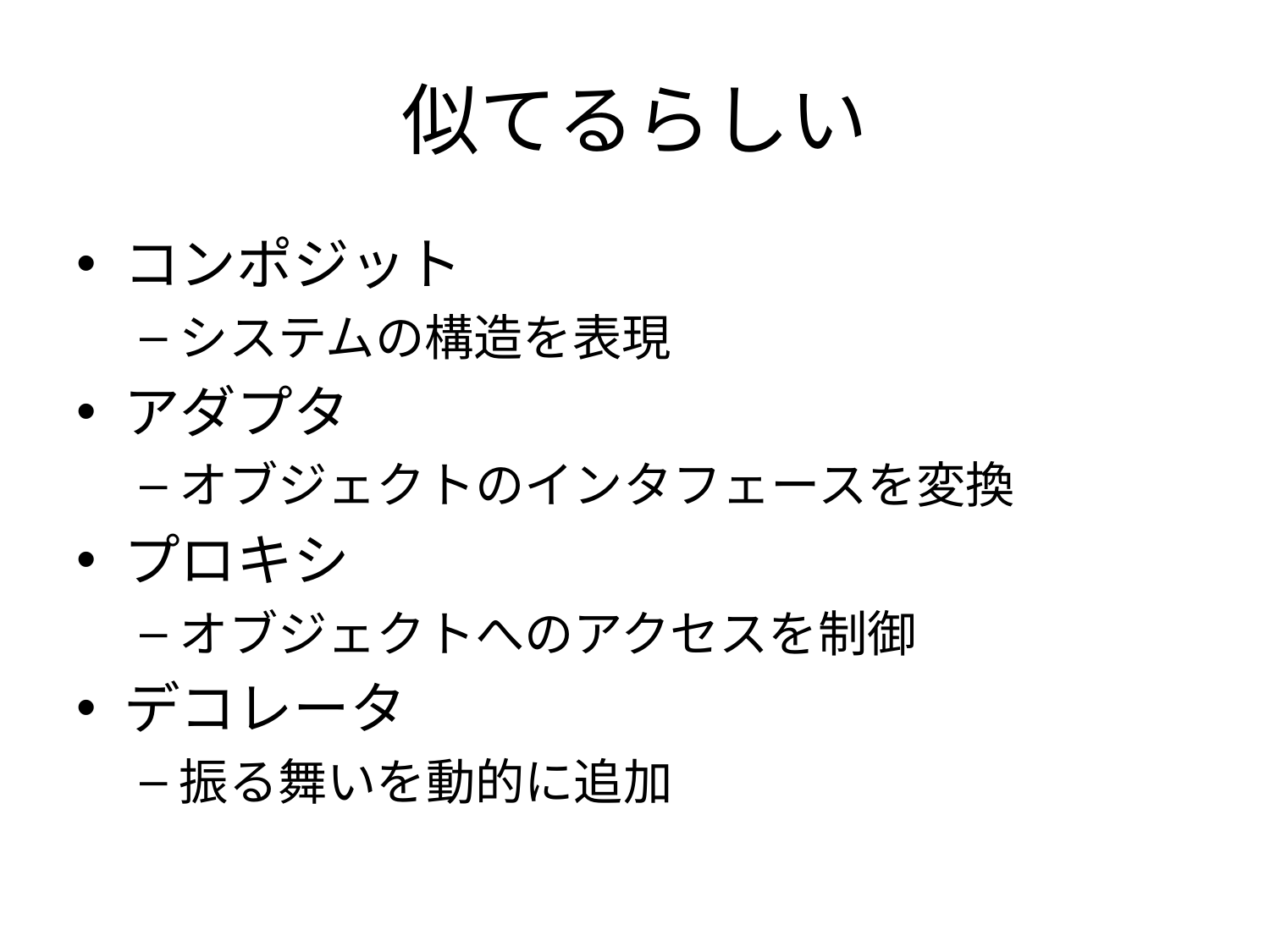

# 似てるらしい
コンポジット
システムの構造を表現
アダプタ
オブジェクトのインタフェースを変換
プロキシ
オブジェクトへのアクセスを制御
デコレータ
振る舞いを動的に追加